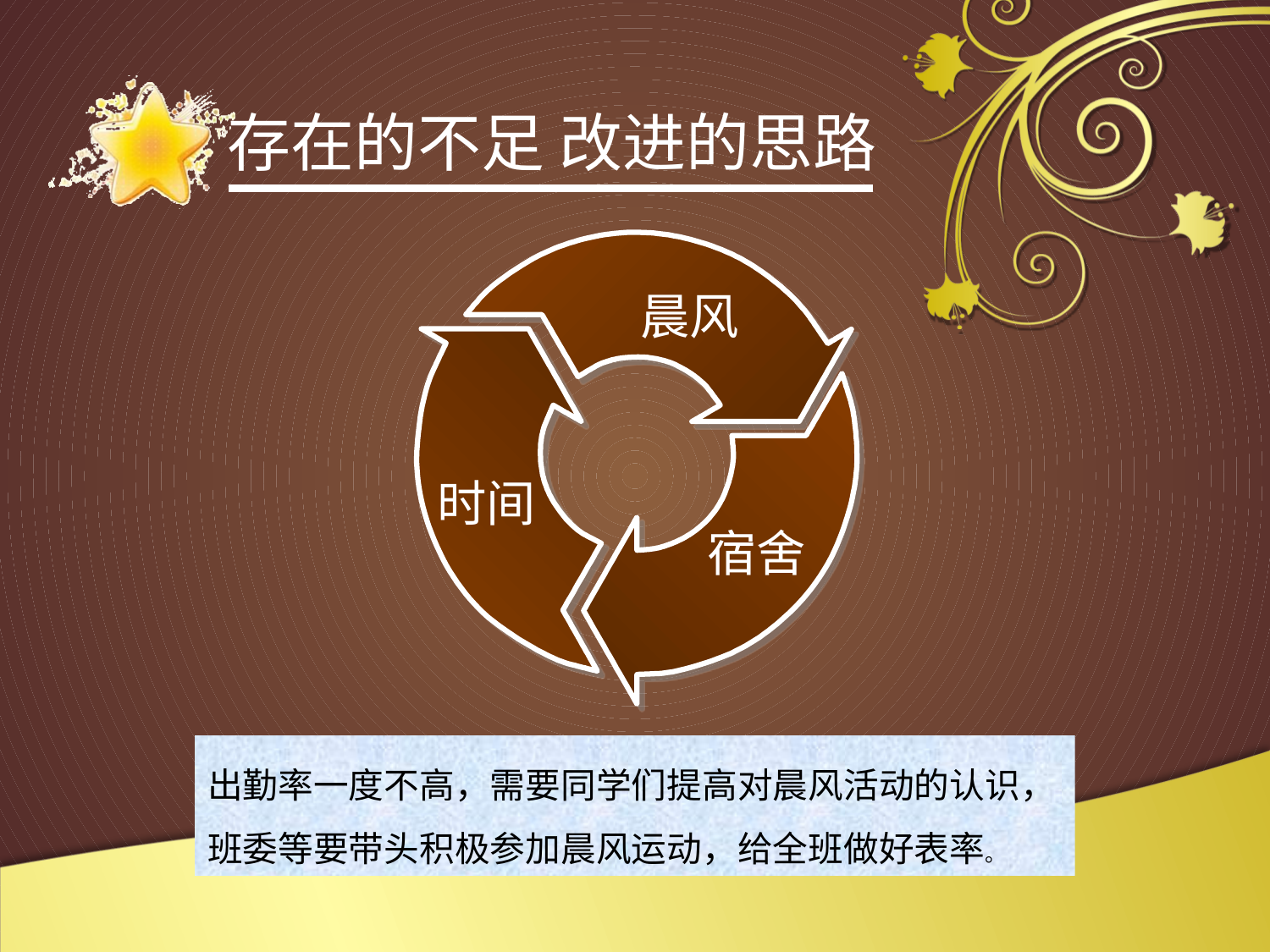

存在的不足 改进的思路

 晨风

时间
宿舍
出勤率一度不高，需要同学们提高对晨风活动的认识，班委等要带头积极参加晨风运动，给全班做好表率。
宿舍卫生检查前段时间一直不好，但是，我们有信心今后会做的更好
文艺排练
主动学习